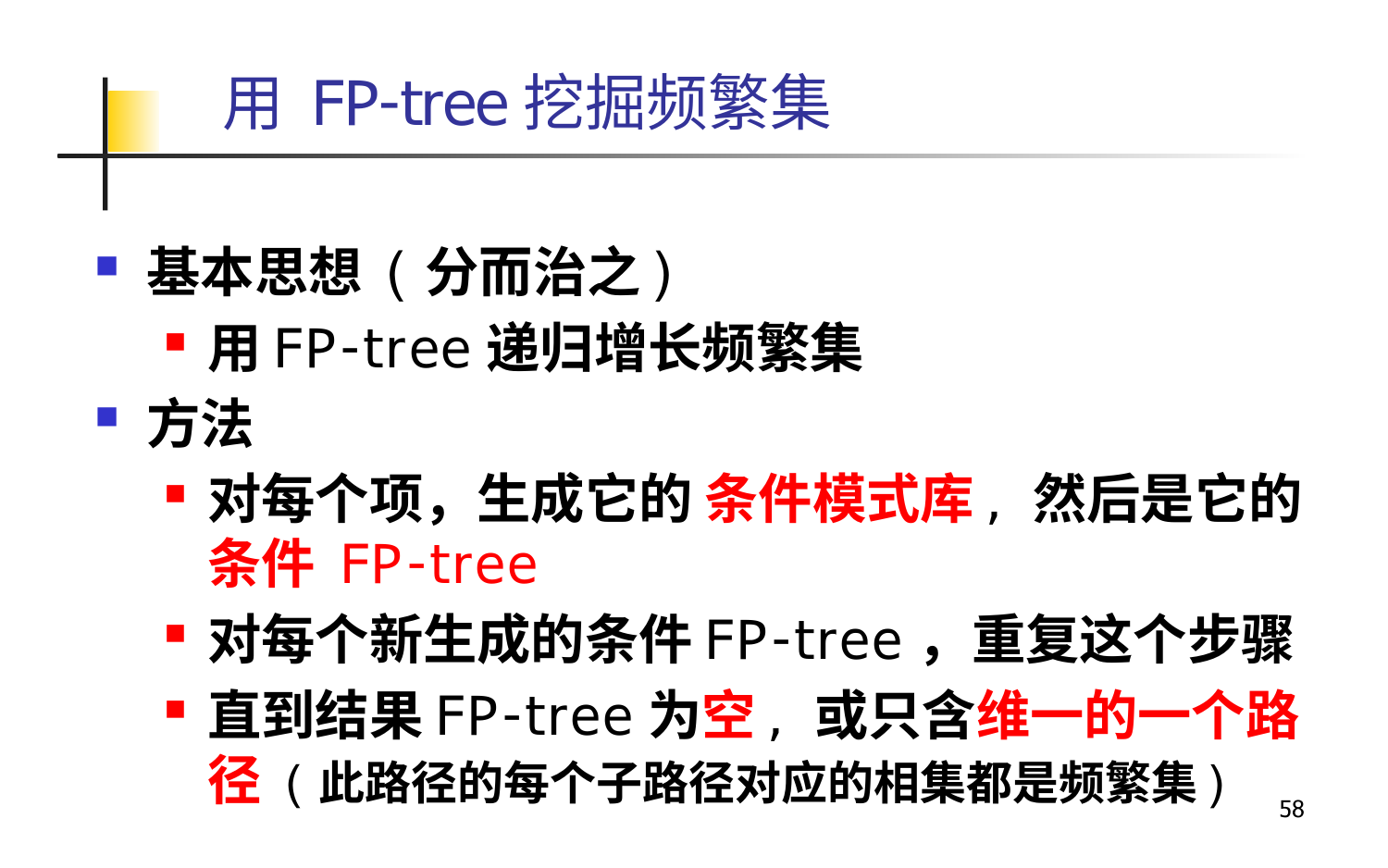

# 用 FP-tree挖掘频繁集
基本思想 (分而治之)
用FP-tree递归增长频繁集
方法
对每个项，生成它的 条件模式库, 然后是它的 条件 FP-tree
对每个新生成的条件FP-tree，重复这个步骤
直到结果FP-tree为空, 或只含维一的一个路径 (此路径的每个子路径对应的相集都是频繁集)
58